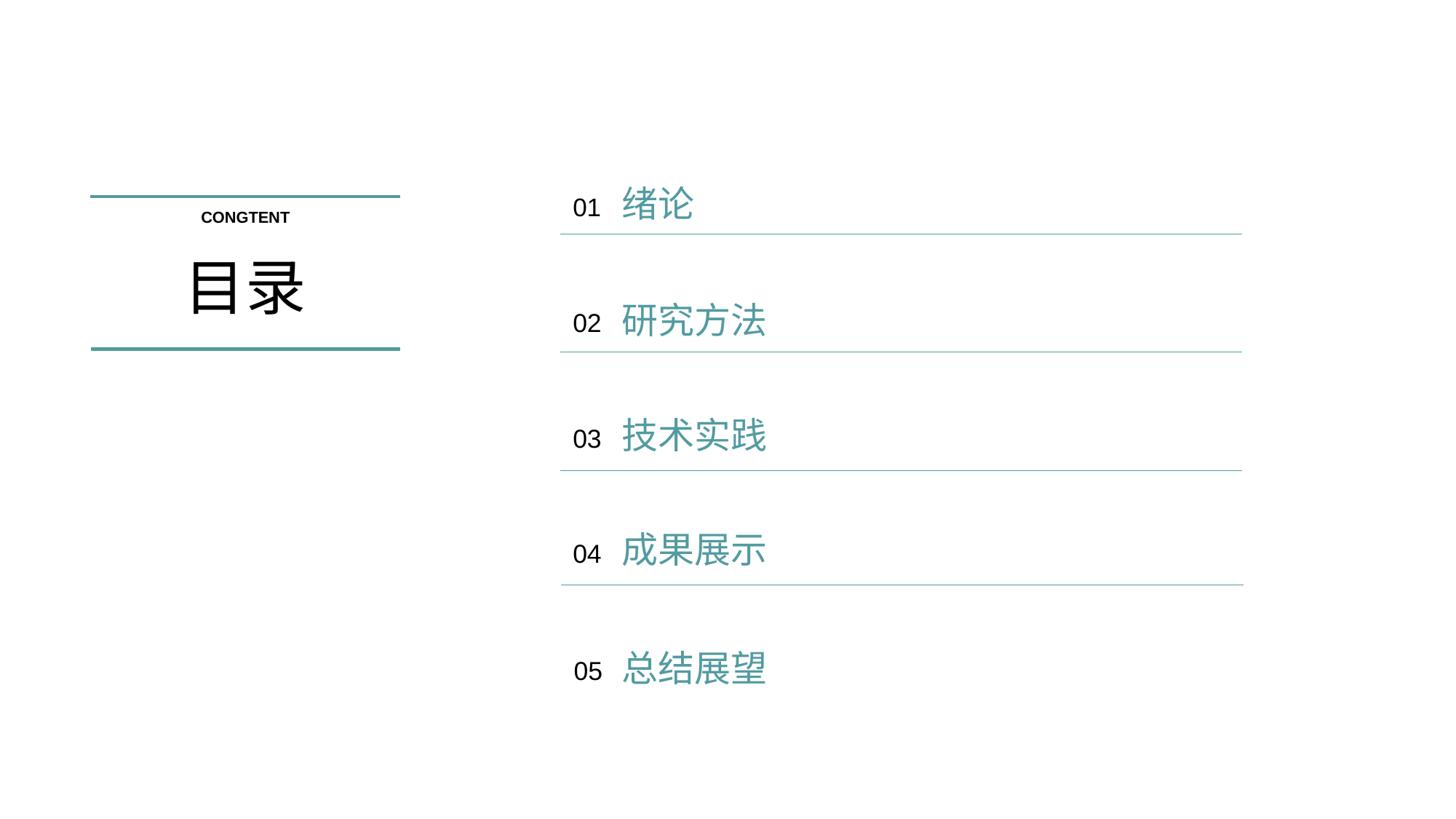

绪论
01
CONGTENT
目录
研究方法
02
技术实践
03
成果展示
04
总结展望
05